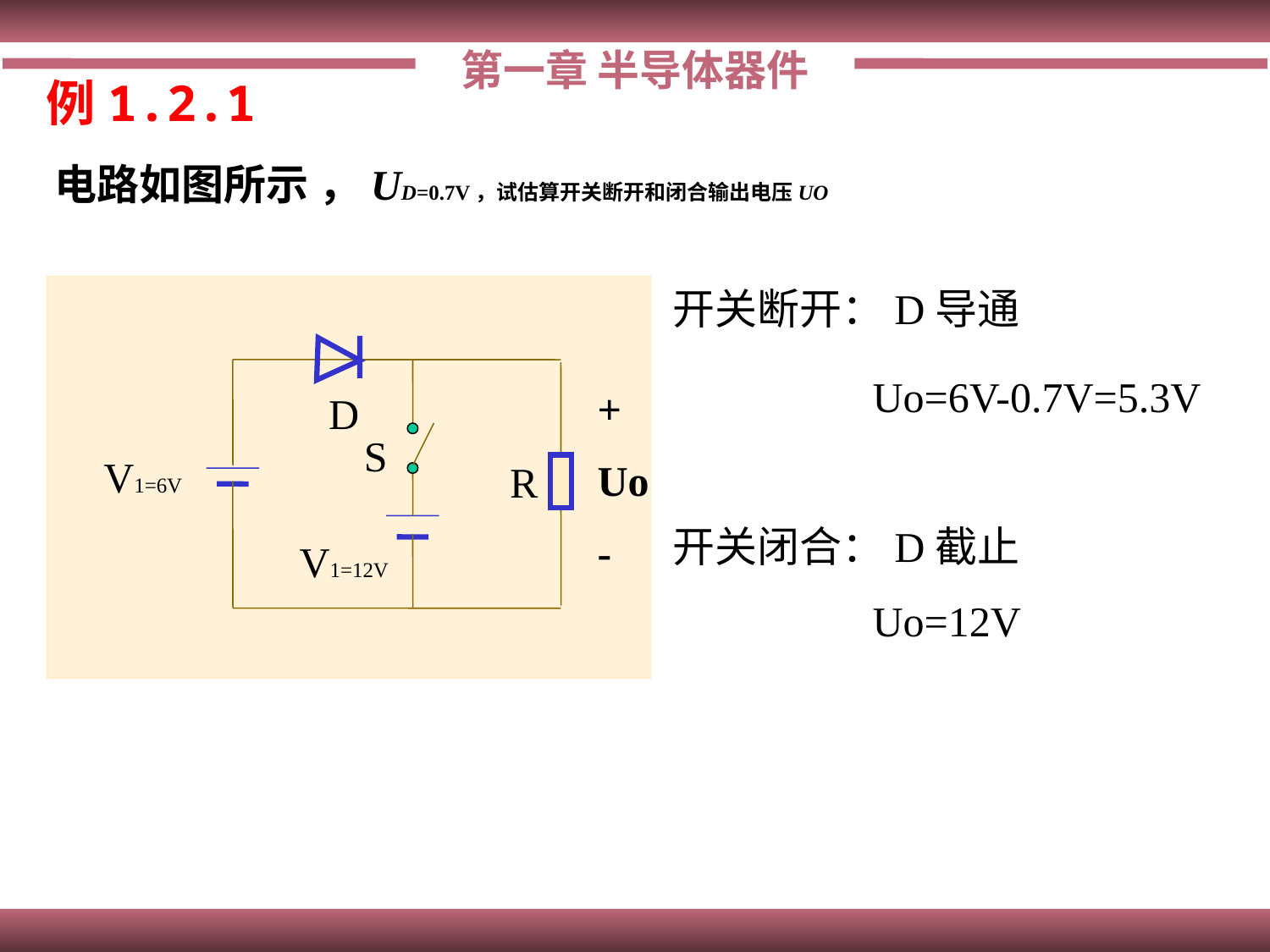

第一章 半导体器件

  例1.2.1
电路如图所示 ，UD=0.7V，试估算开关断开和闭合输出电压UO

开关断开：D导通

Uo=6V-0.7V=5.3V
D
+
Uo
-
S

V1=6V
R

开关闭合：D截止

V1=12V

Uo=12V